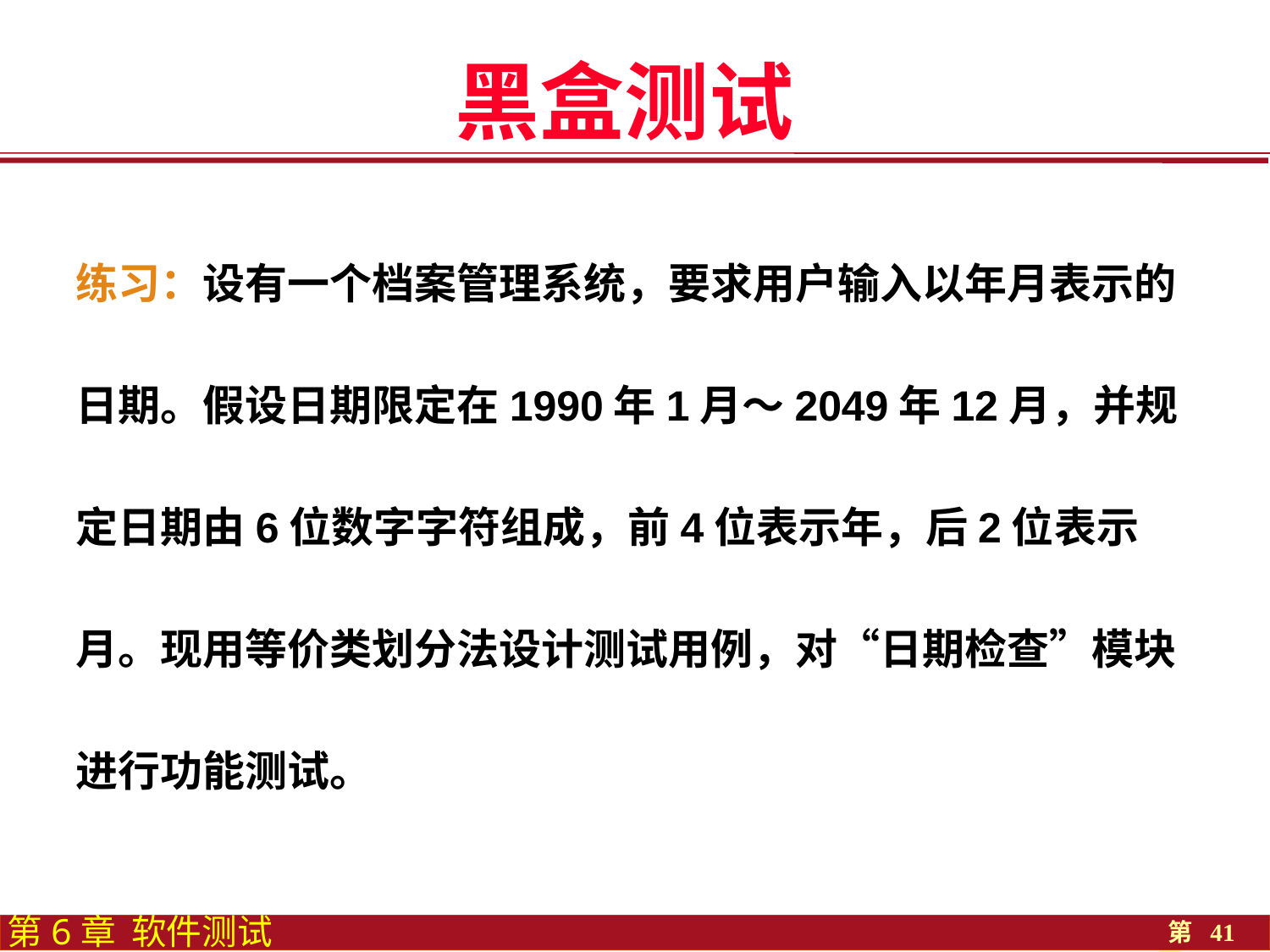

黑盒测试
练习：设有一个档案管理系统，要求用户输入以年月表示的日期。假设日期限定在1990年1月～2049年12月，并规定日期由6位数字字符组成，前4位表示年，后2位表示月。现用等价类划分法设计测试用例，对“日期检查”模块进行功能测试。